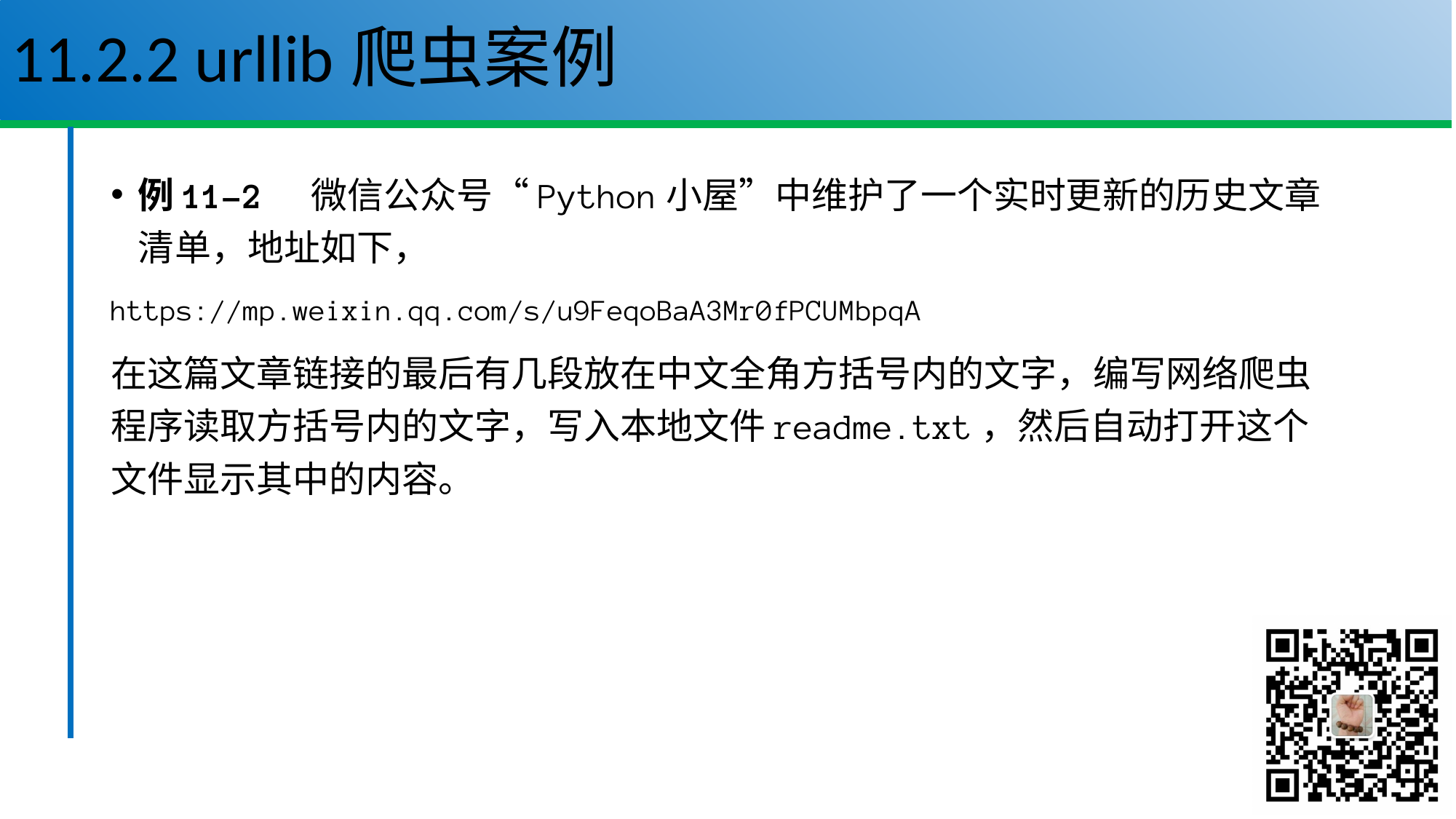

# 11.2.2 urllib爬虫案例
例11-2  微信公众号“Python小屋”中维护了一个实时更新的历史文章清单，地址如下，
https://mp.weixin.qq.com/s/u9FeqoBaA3Mr0fPCUMbpqA
在这篇文章链接的最后有几段放在中文全角方括号内的文字，编写网络爬虫程序读取方括号内的文字，写入本地文件readme.txt，然后自动打开这个文件显示其中的内容。
26